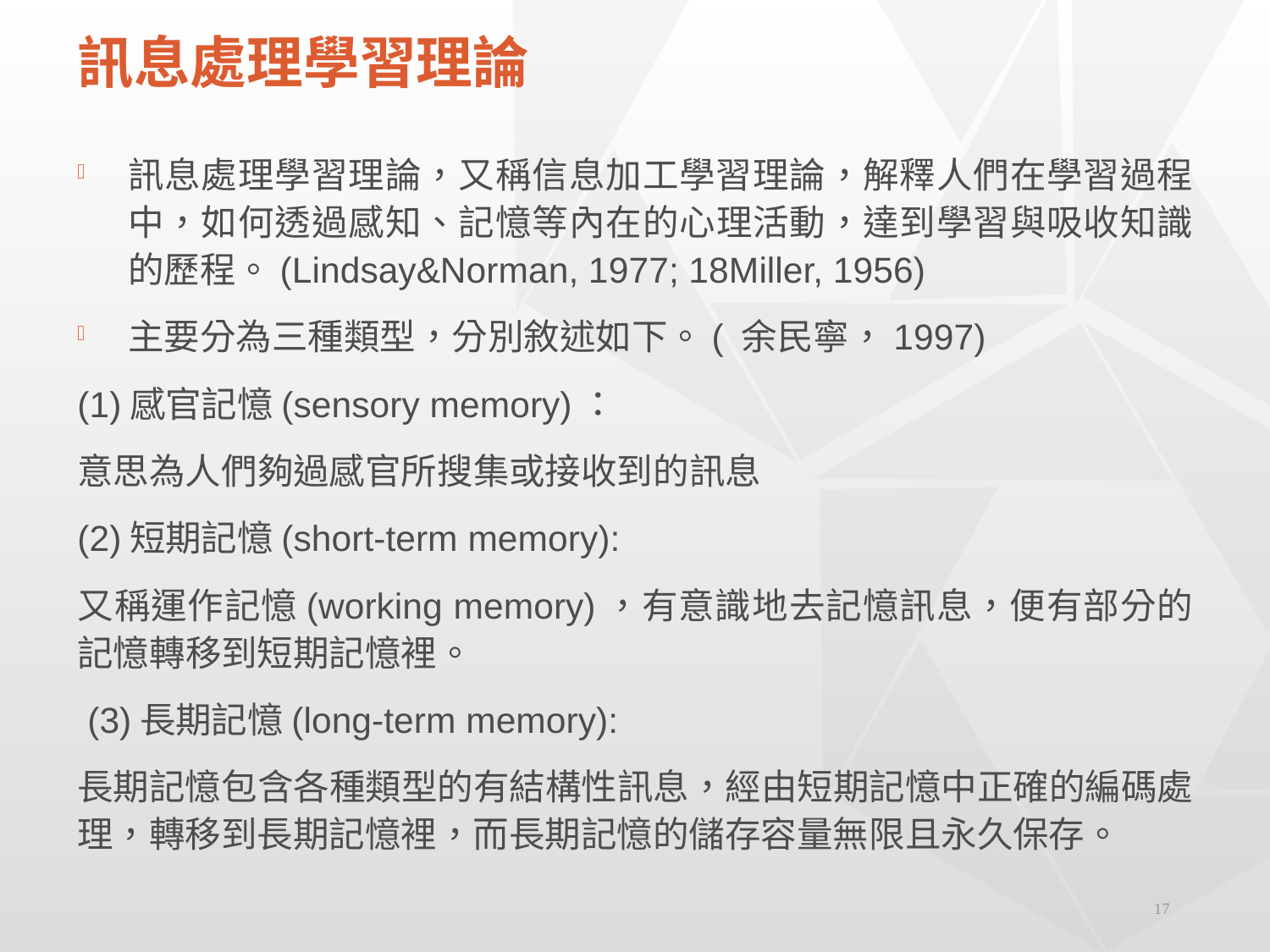

# 訊息處理學習理論
訊息處理學習理論，又稱信息加工學習理論，解釋人們在學習過程中，如何透過感知、記憶等內在的心理活動，達到學習與吸收知識的歷程。(Lindsay&Norman, 1977; 18Miller, 1956)
主要分為三種類型，分別敘述如下。( 余民寧，1997)
(1)感官記憶(sensory memory)：
意思為人們夠過感官所搜集或接收到的訊息
(2)短期記憶(short-term memory):
又稱運作記憶(working memory)，有意識地去記憶訊息，便有部分的記憶轉移到短期記憶裡。
 (3)長期記憶(long-term memory):
長期記憶包含各種類型的有結構性訊息，經由短期記憶中正確的編碼處理，轉移到長期記憶裡，而長期記憶的儲存容量無限且永久保存。

17